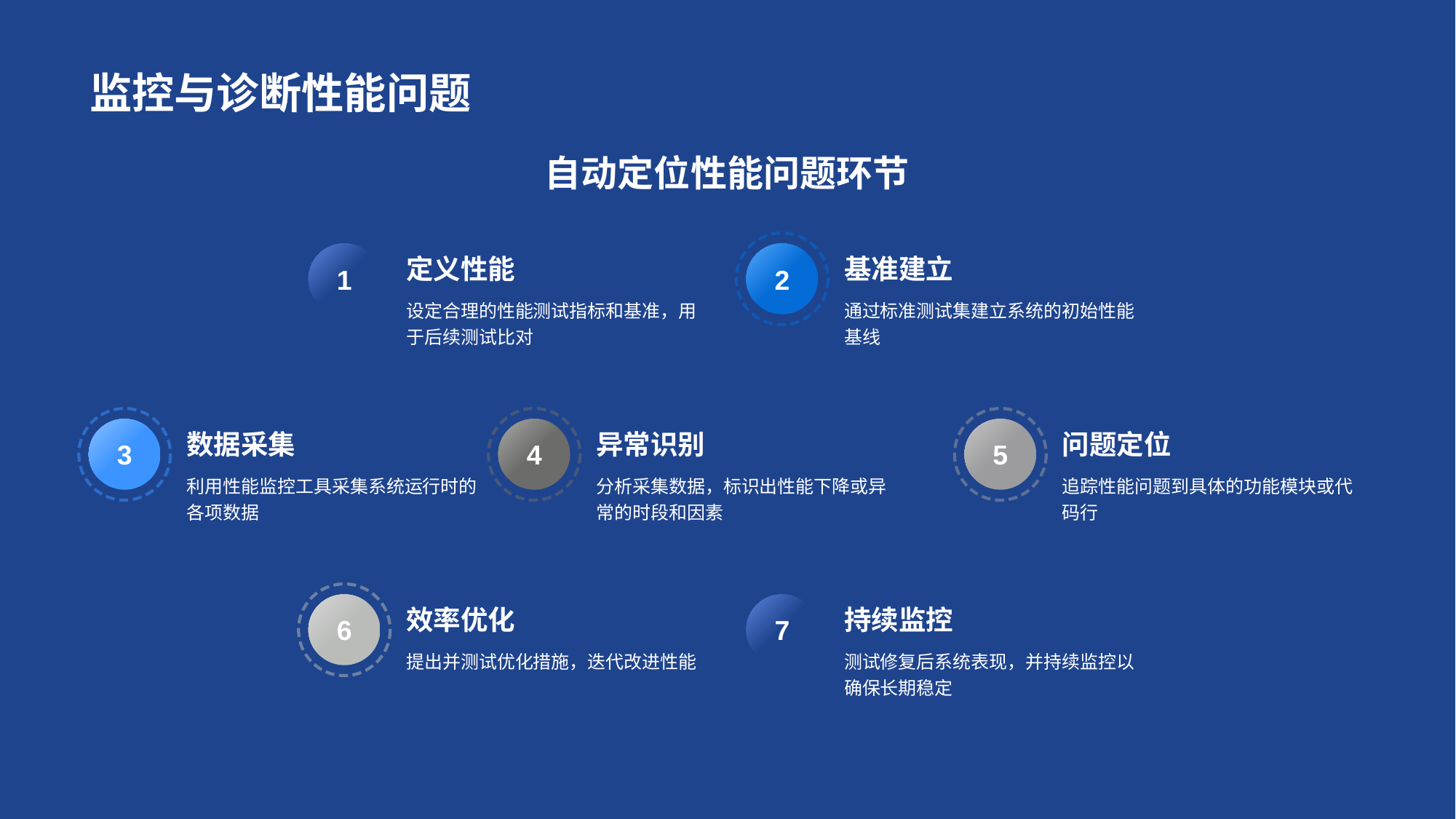

# 监控与诊断性能问题
自动定位性能问题环节
定义性能

1
设定合理的性能测试指标和基准，用于后续测试比对
基准建立

2
通过标准测试集建立系统的初始性能基线
数据采集

3
利用性能监控工具采集系统运行时的各项数据
异常识别

4
分析采集数据，标识出性能下降或异常的时段和因素
问题定位

5
追踪性能问题到具体的功能模块或代码行
效率优化

6
提出并测试优化措施，迭代改进性能
持续监控

7
测试修复后系统表现，并持续监控以确保长期稳定